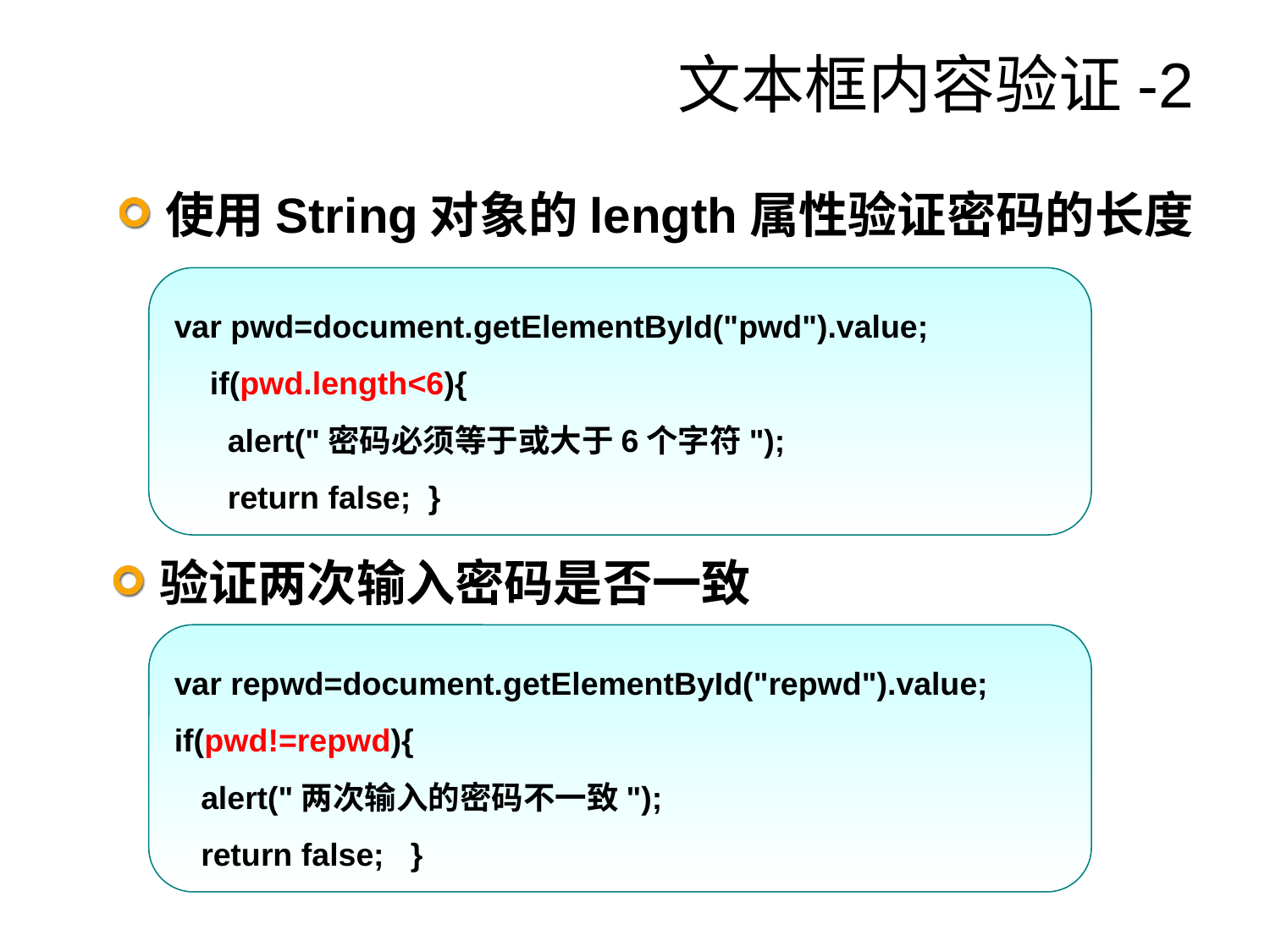

# 文本框内容验证-2
使用String对象的length属性验证密码的长度
var pwd=document.getElementById("pwd").value;
    if(pwd.length<6){
      alert("密码必须等于或大于6个字符");
      return false;	}
验证两次输入密码是否一致
var repwd=document.getElementById("repwd").value;
if(pwd!=repwd){
   alert("两次输入的密码不一致");
   return false;   }